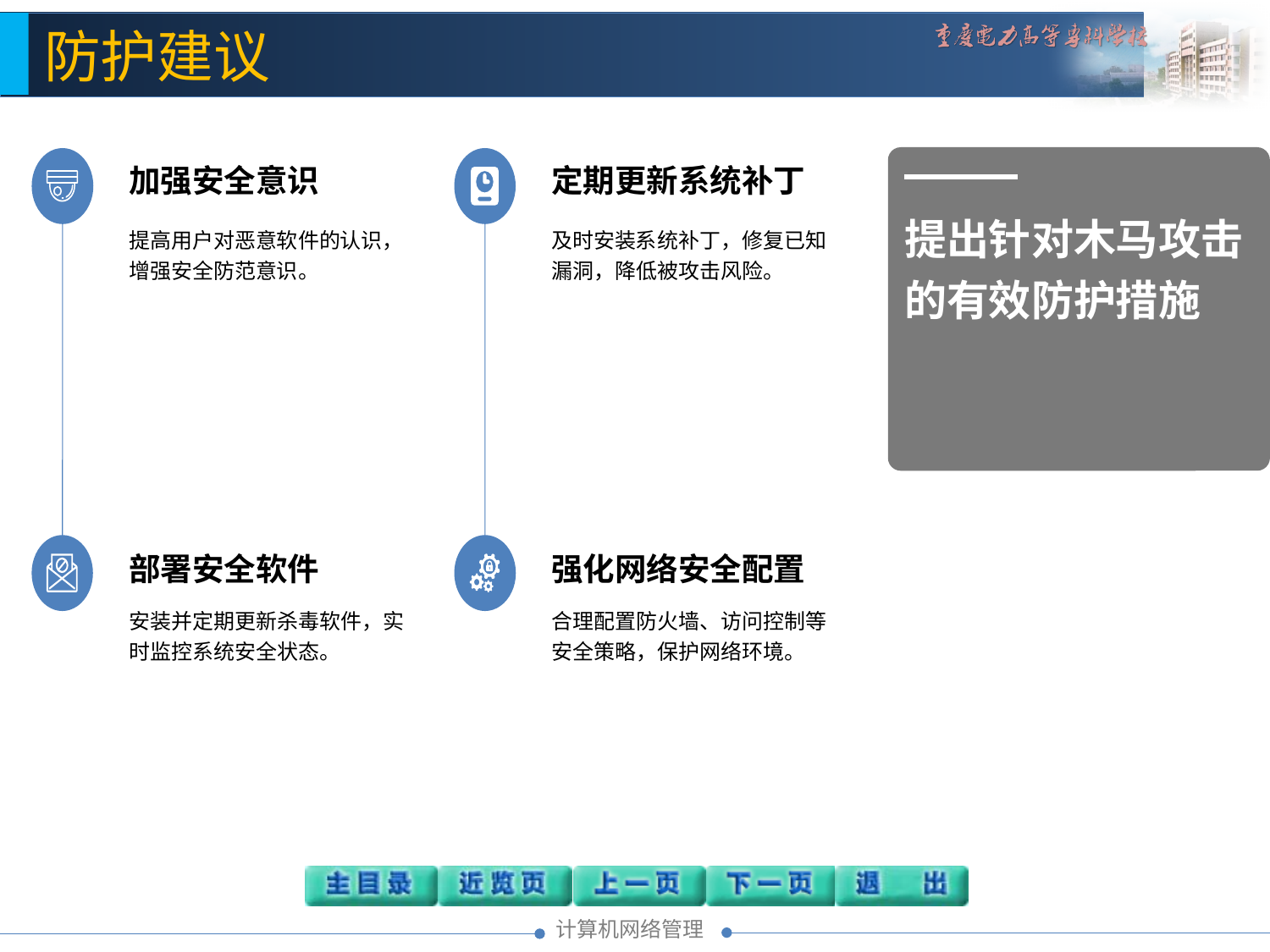

防护建议
加强安全意识
提高用户对恶意软件的认识，增强安全防范意识。

定期更新系统补丁
及时安装系统补丁，修复已知漏洞，降低被攻击风险。

提出针对木马攻击的有效防护措施

部署安全软件
安装并定期更新杀毒软件，实时监控系统安全状态。

强化网络安全配置
合理配置防火墙、访问控制等安全策略，保护网络环境。